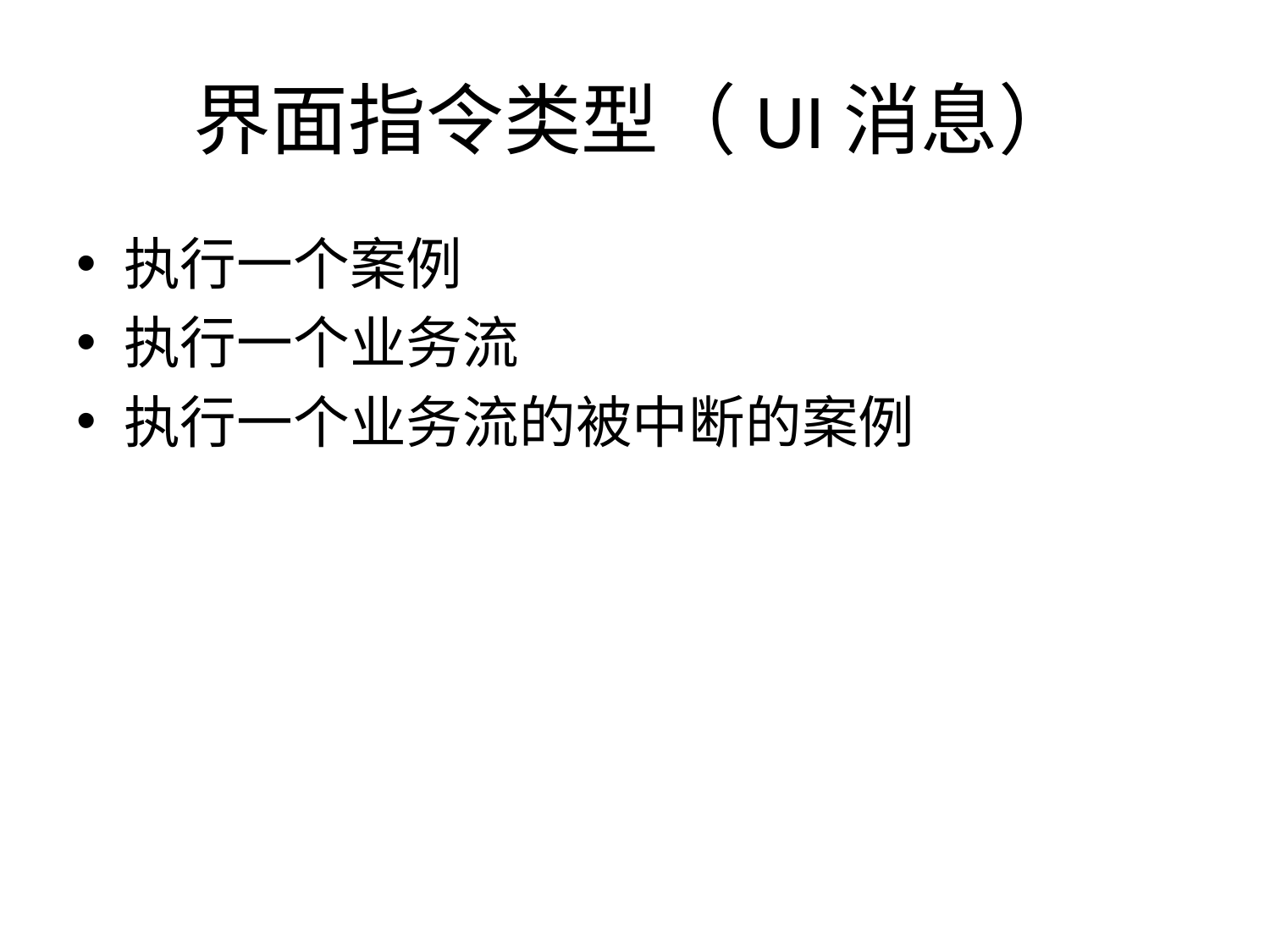

# 界面指令类型（UI消息）
执行一个案例
执行一个业务流
执行一个业务流的被中断的案例